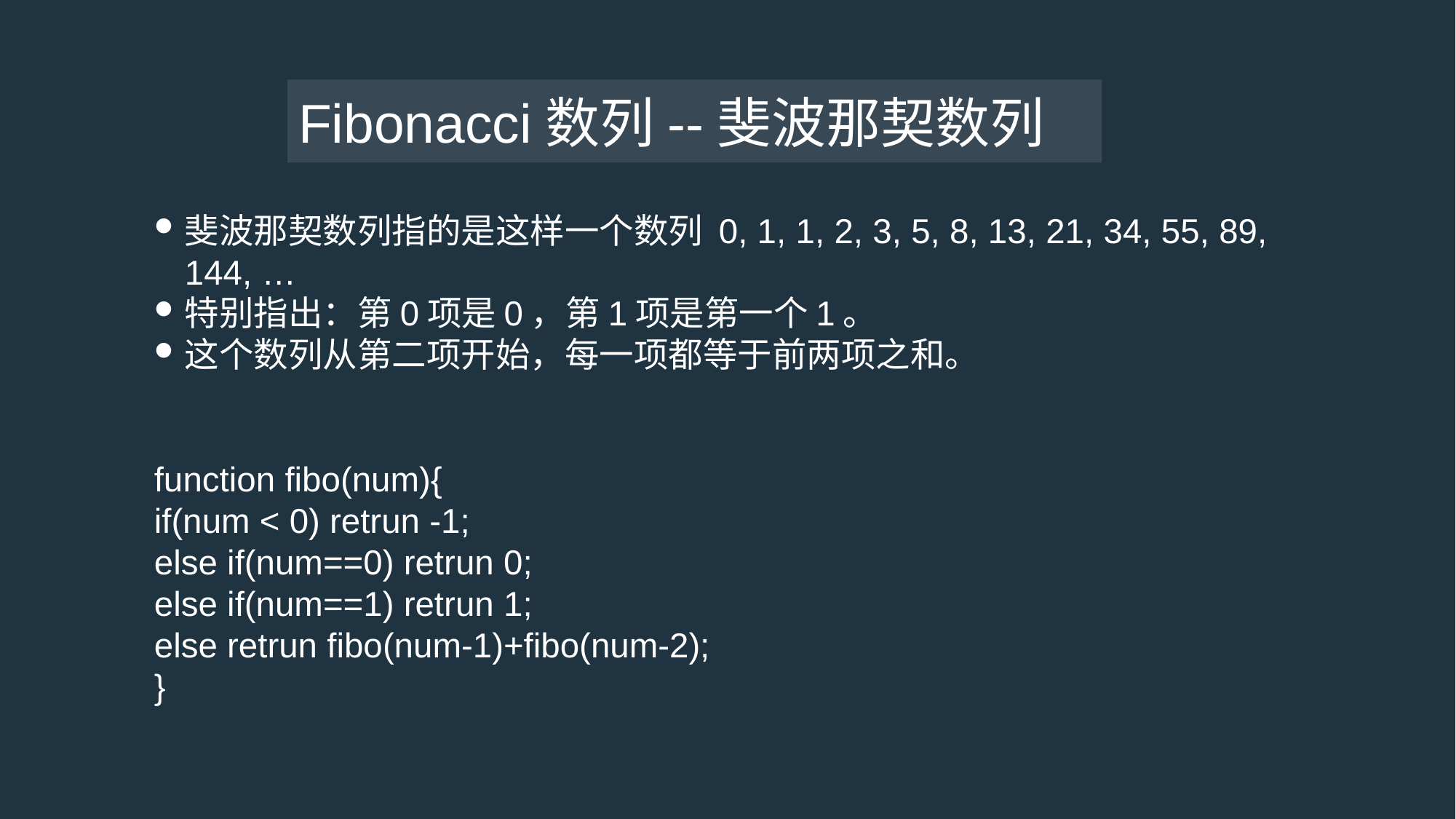

# Fibonacci数列--斐波那契数列
斐波那契数列指的是这样一个数列 0, 1, 1, 2, 3, 5, 8, 13, 21, 34, 55, 89, 144, …
特别指出：第0项是0，第1项是第一个1。
这个数列从第二项开始，每一项都等于前两项之和。

function fibo(num){
if(num < 0) retrun -1;
else if(num==0) retrun 0;
else if(num==1) retrun 1;
else retrun fibo(num-1)+fibo(num-2);
}